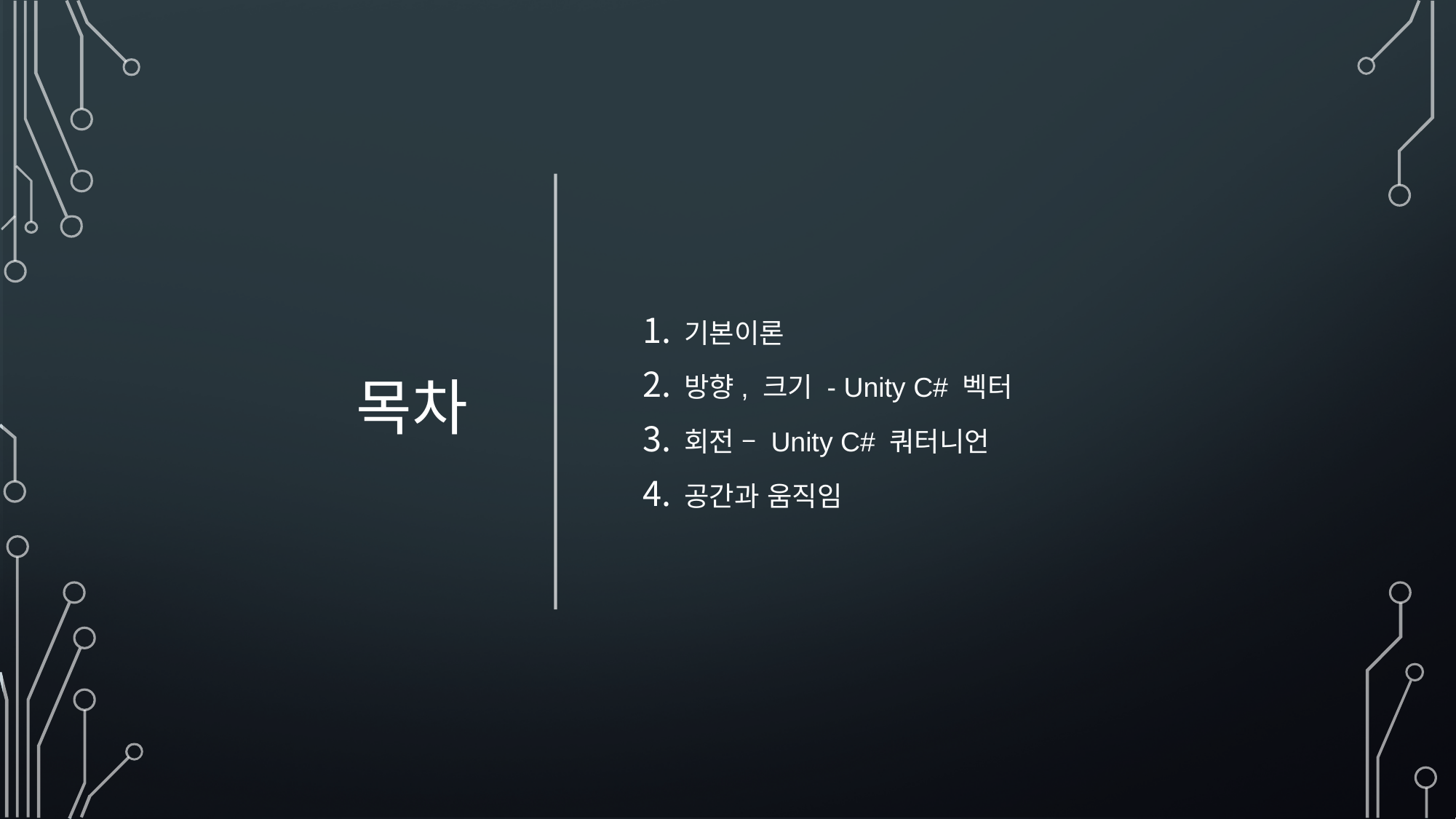

# 목차
기본이론
방향, 크기 - Unity C# 벡터
회전 – Unity C# 쿼터니언
공간과 움직임